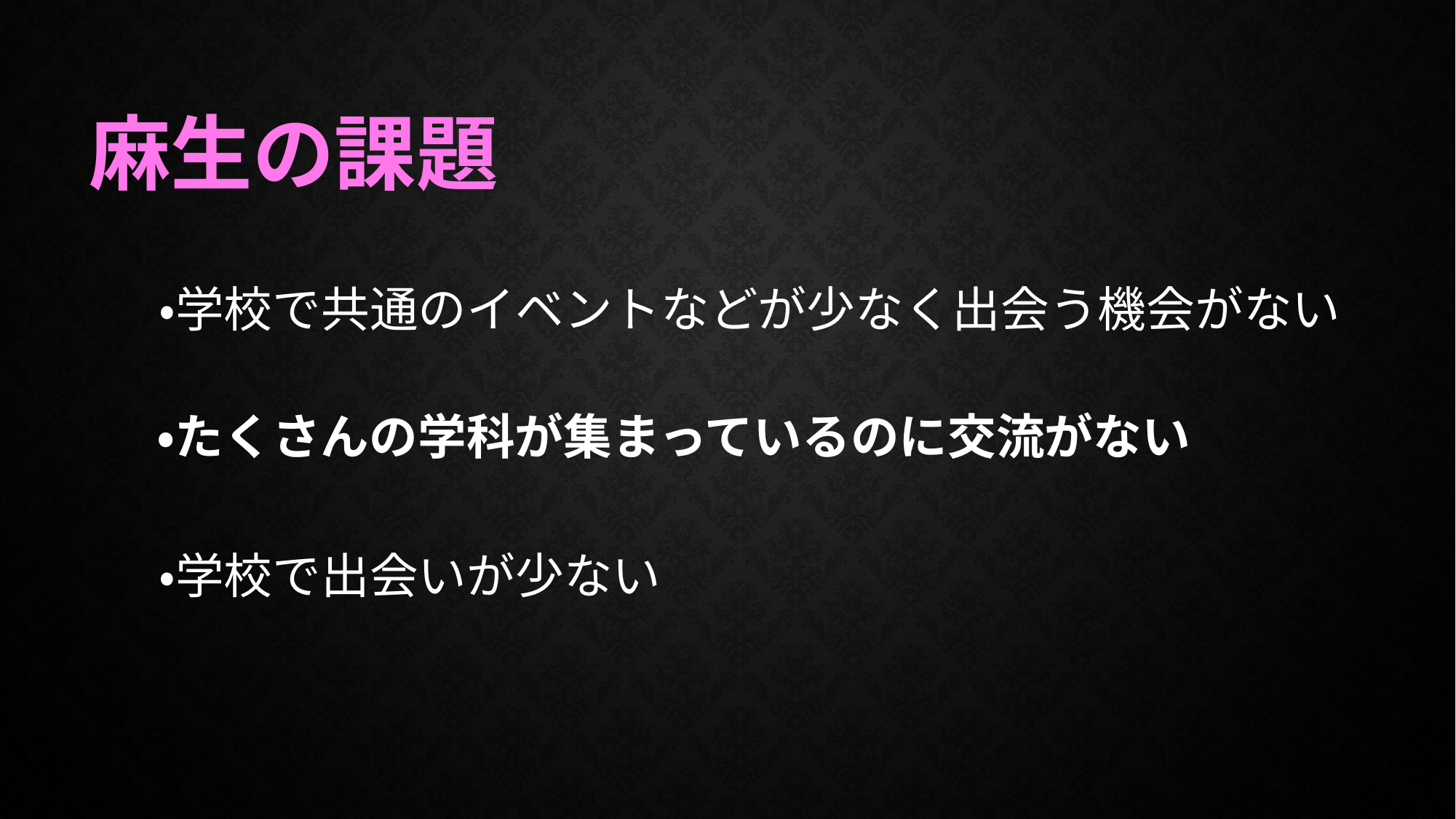

麻生の課題
・学校で共通のイベントなどが少なく出会う機会がない
・たくさんの学科が集まっているのに交流がない
・学校で出会いが少ない